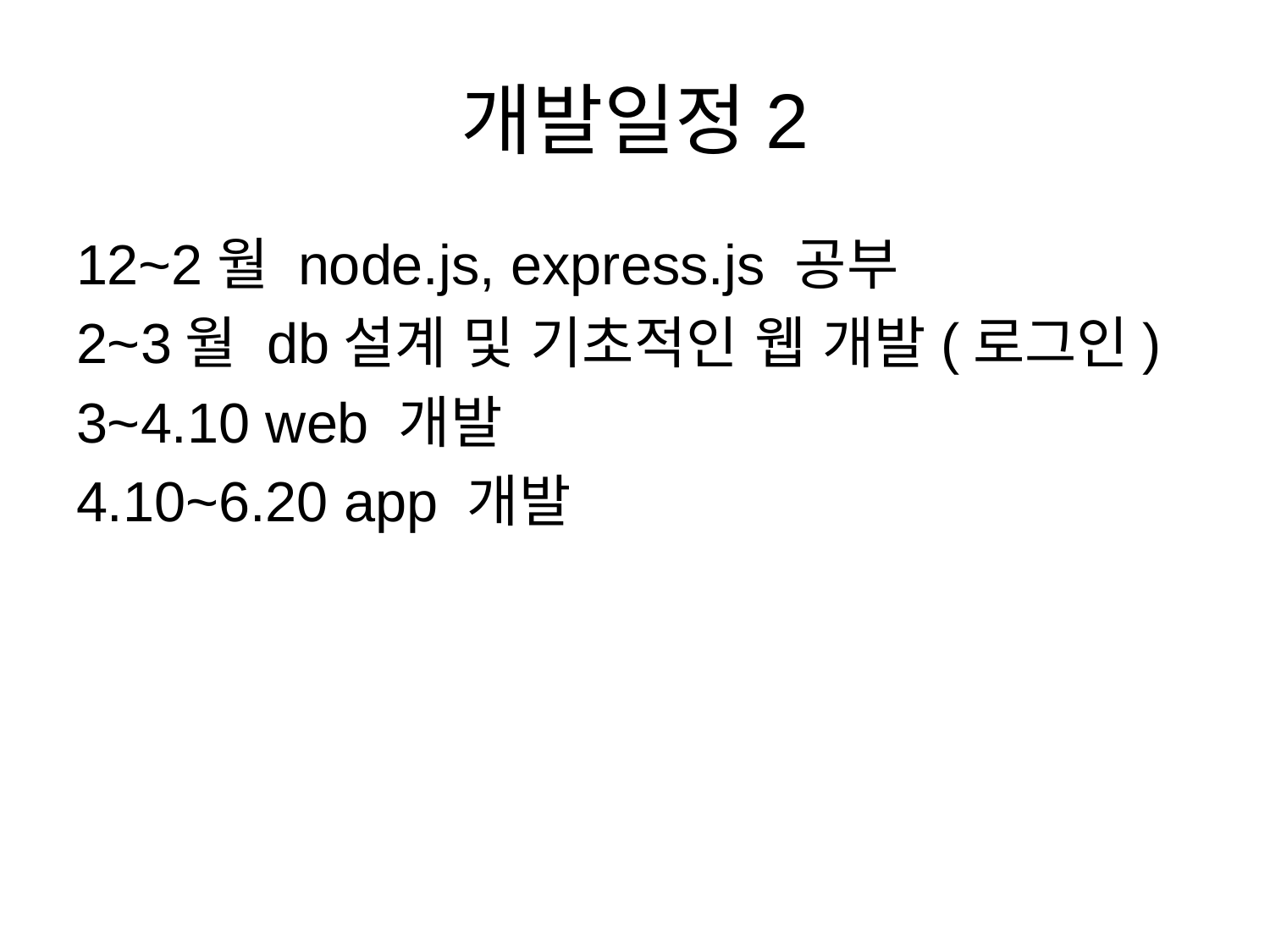

# 개발일정2
12~2월 node.js, express.js 공부
2~3월 db설계 및 기초적인 웹 개발(로그인)
3~4.10 web 개발
4.10~6.20 app 개발